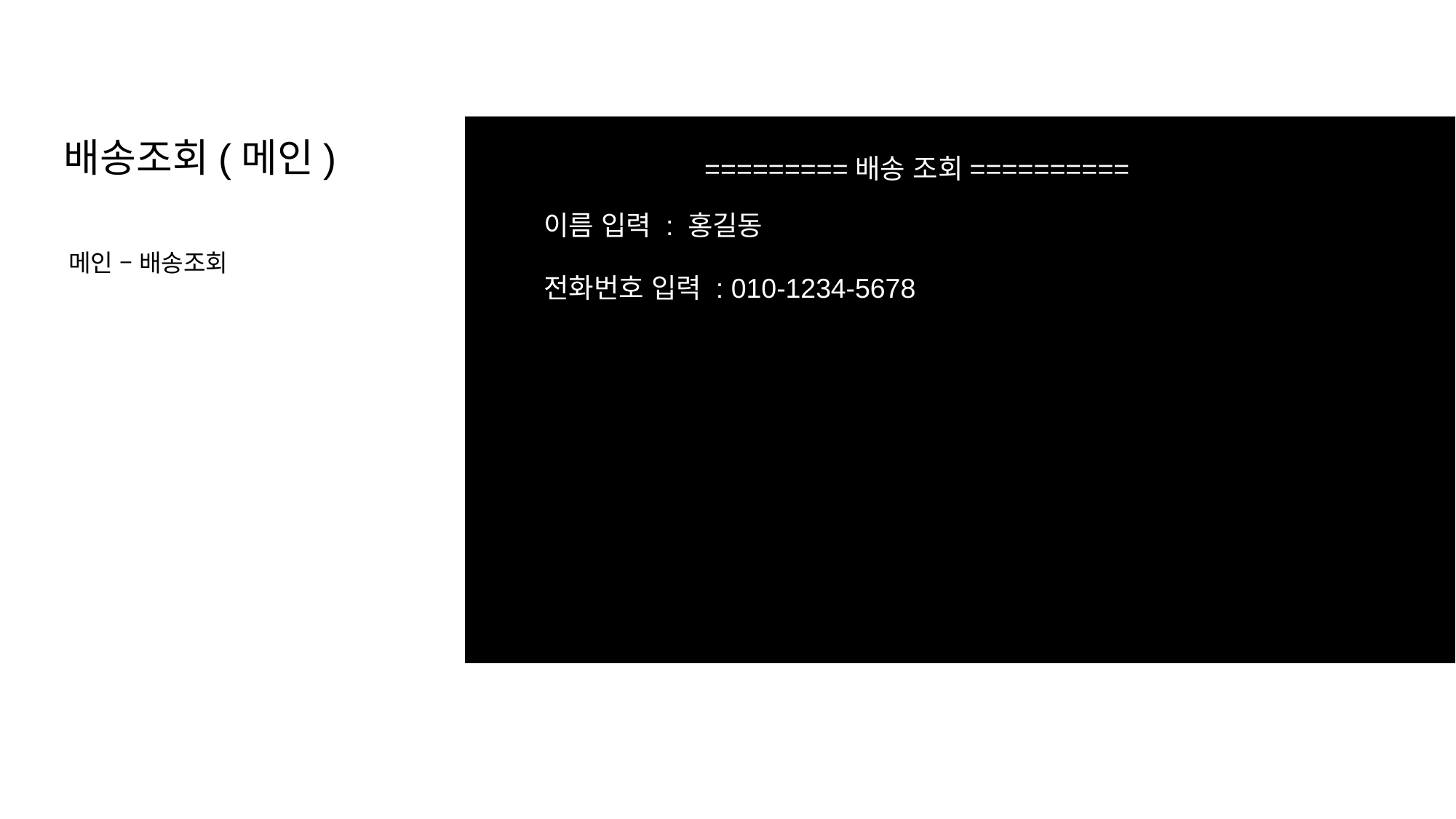

배송조회(메인)
=========배송 조회==========
이름 입력 : 홍길동
메인 – 배송조회
전화번호 입력 : 010-1234-5678